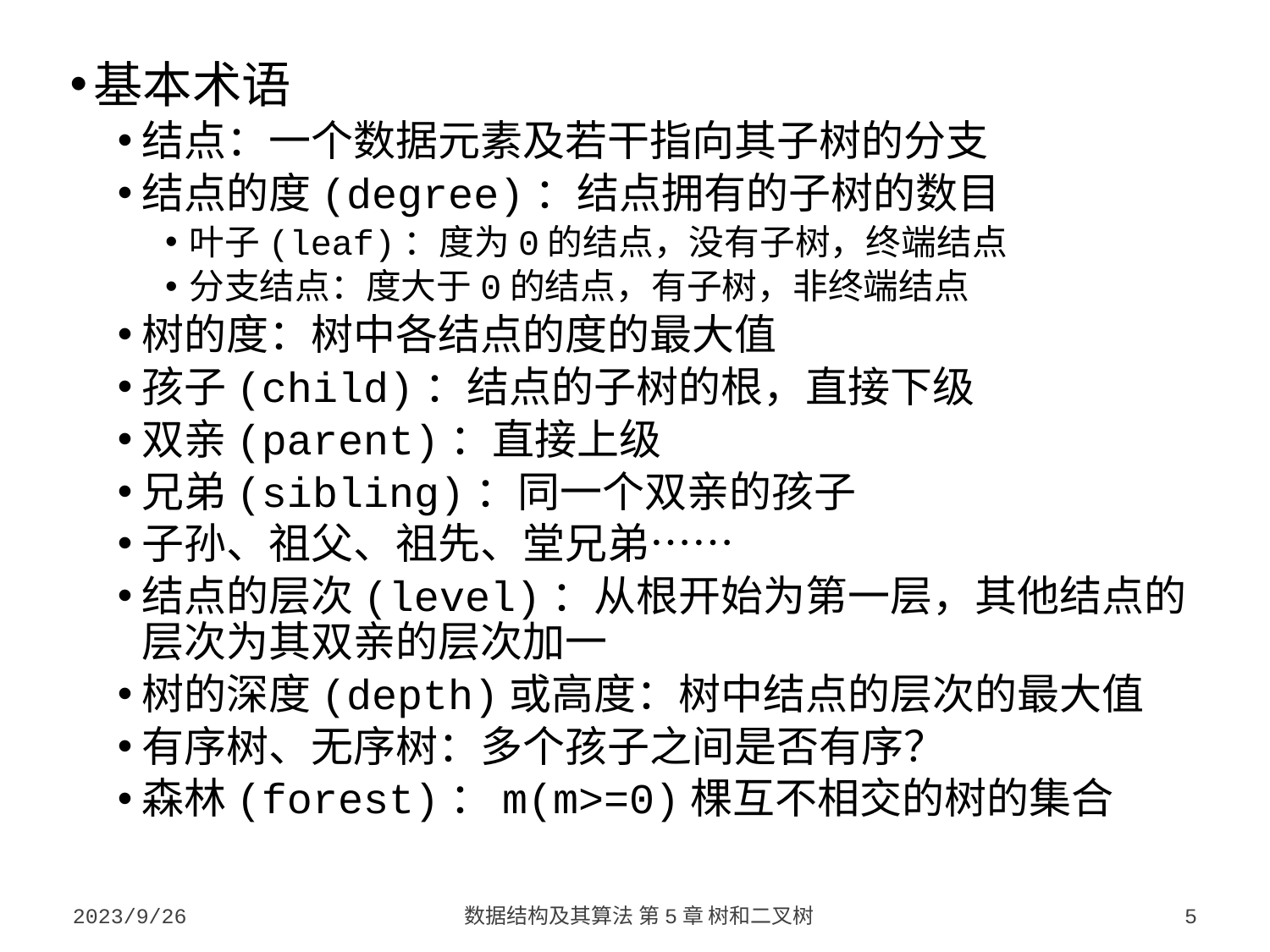

基本术语
结点：一个数据元素及若干指向其子树的分支
结点的度(degree)：结点拥有的子树的数目
叶子(leaf)：度为0的结点，没有子树，终端结点
分支结点：度大于0的结点，有子树，非终端结点
树的度：树中各结点的度的最大值
孩子(child)：结点的子树的根，直接下级
双亲(parent)：直接上级
兄弟(sibling)：同一个双亲的孩子
子孙、祖父、祖先、堂兄弟……
结点的层次(level)：从根开始为第一层，其他结点的层次为其双亲的层次加一
树的深度(depth)或高度：树中结点的层次的最大值
有序树、无序树：多个孩子之间是否有序？
森林(forest)：m(m>=0)棵互不相交的树的集合
2023/9/26
数据结构及其算法 第5章 树和二叉树
5